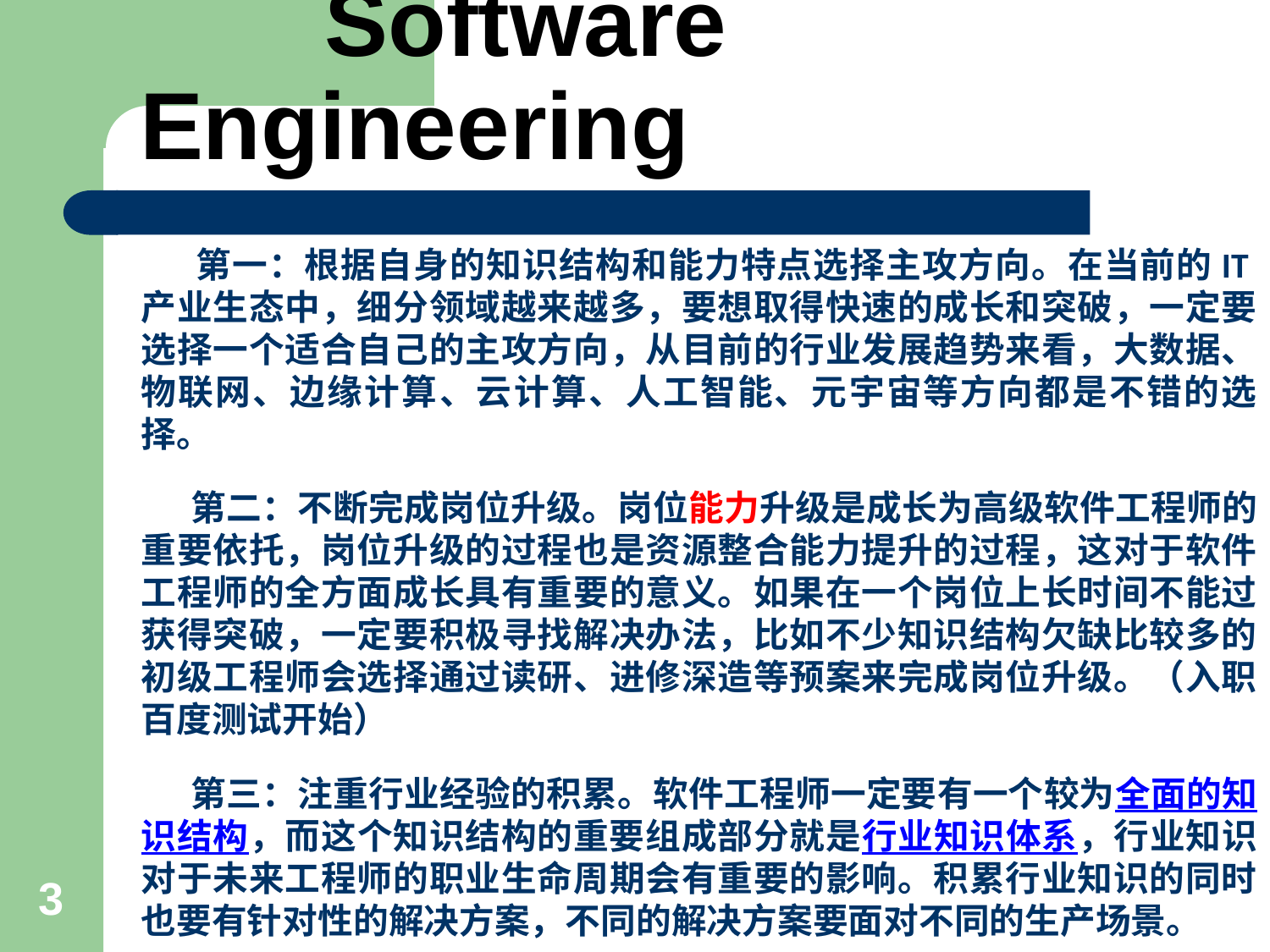

# Software   Engineering
     第一：根据自身的知识结构和能力特点选择主攻方向。在当前的IT产业生态中，细分领域越来越多，要想取得快速的成长和突破，一定要选择一个适合自己的主攻方向，从目前的行业发展趋势来看，大数据、物联网、边缘计算、云计算、人工智能、元宇宙等方向都是不错的选择。

     第二：不断完成岗位升级。岗位能力升级是成长为高级软件工程师的重要依托，岗位升级的过程也是资源整合能力提升的过程，这对于软件工程师的全方面成长具有重要的意义。如果在一个岗位上长时间不能过获得突破，一定要积极寻找解决办法，比如不少知识结构欠缺比较多的初级工程师会选择通过读研、进修深造等预案来完成岗位升级。（入职百度测试开始）

     第三：注重行业经验的积累。软件工程师一定要有一个较为全面的知识结构，而这个知识结构的重要组成部分就是行业知识体系，行业知识对于未来工程师的职业生命周期会有重要的影响。积累行业知识的同时也要有针对性的解决方案，不同的解决方案要面对不同的生产场景。

3